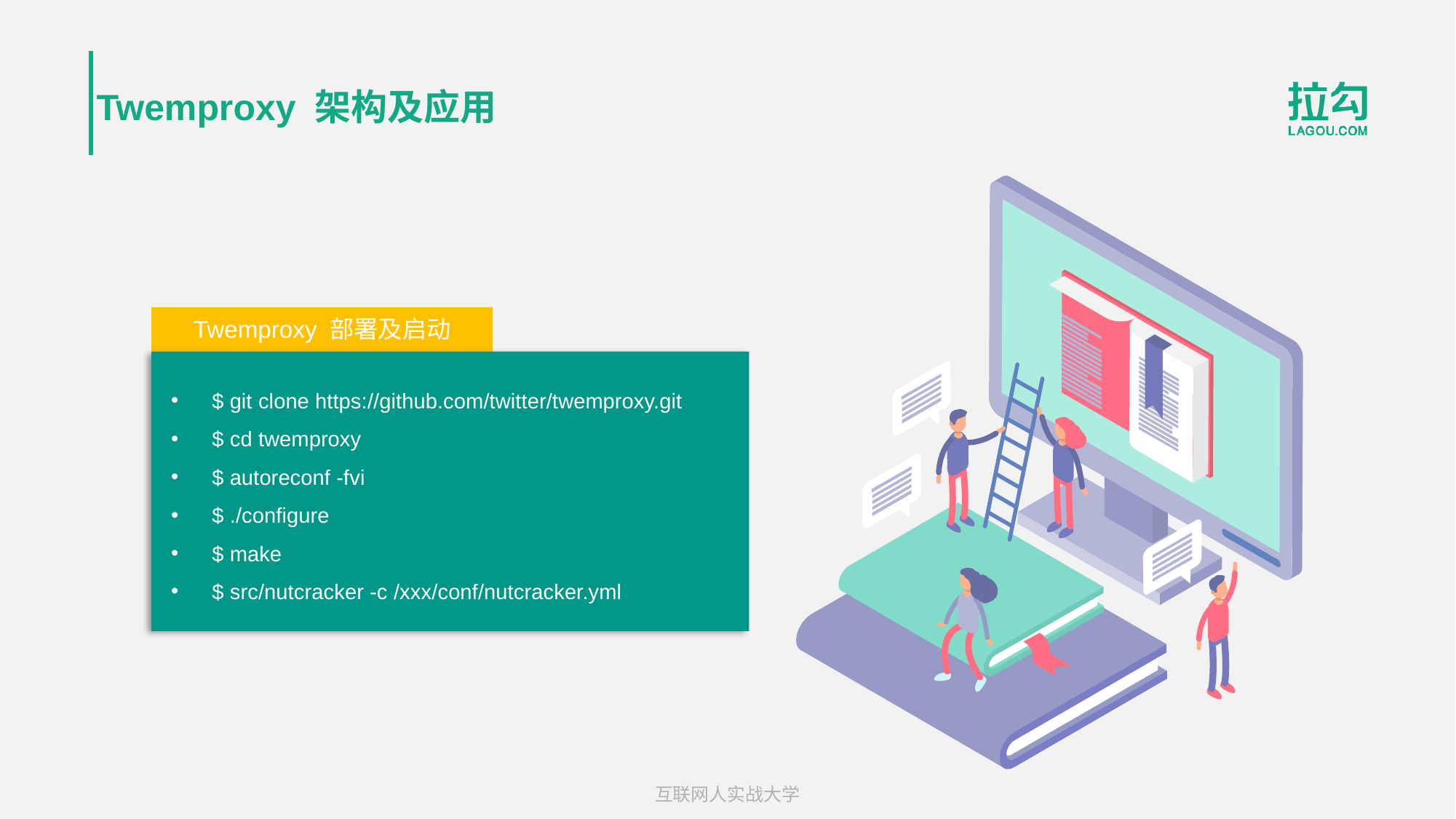

# Twemproxy 架构及应用

Twemproxy 部署及启动

$ git clone https://github.com/twitter/twemproxy.git
$ cd twemproxy
$ autoreconf -fvi
$ ./configure
$ make
$ src/nutcracker -c /xxx/conf/nutcracker.yml